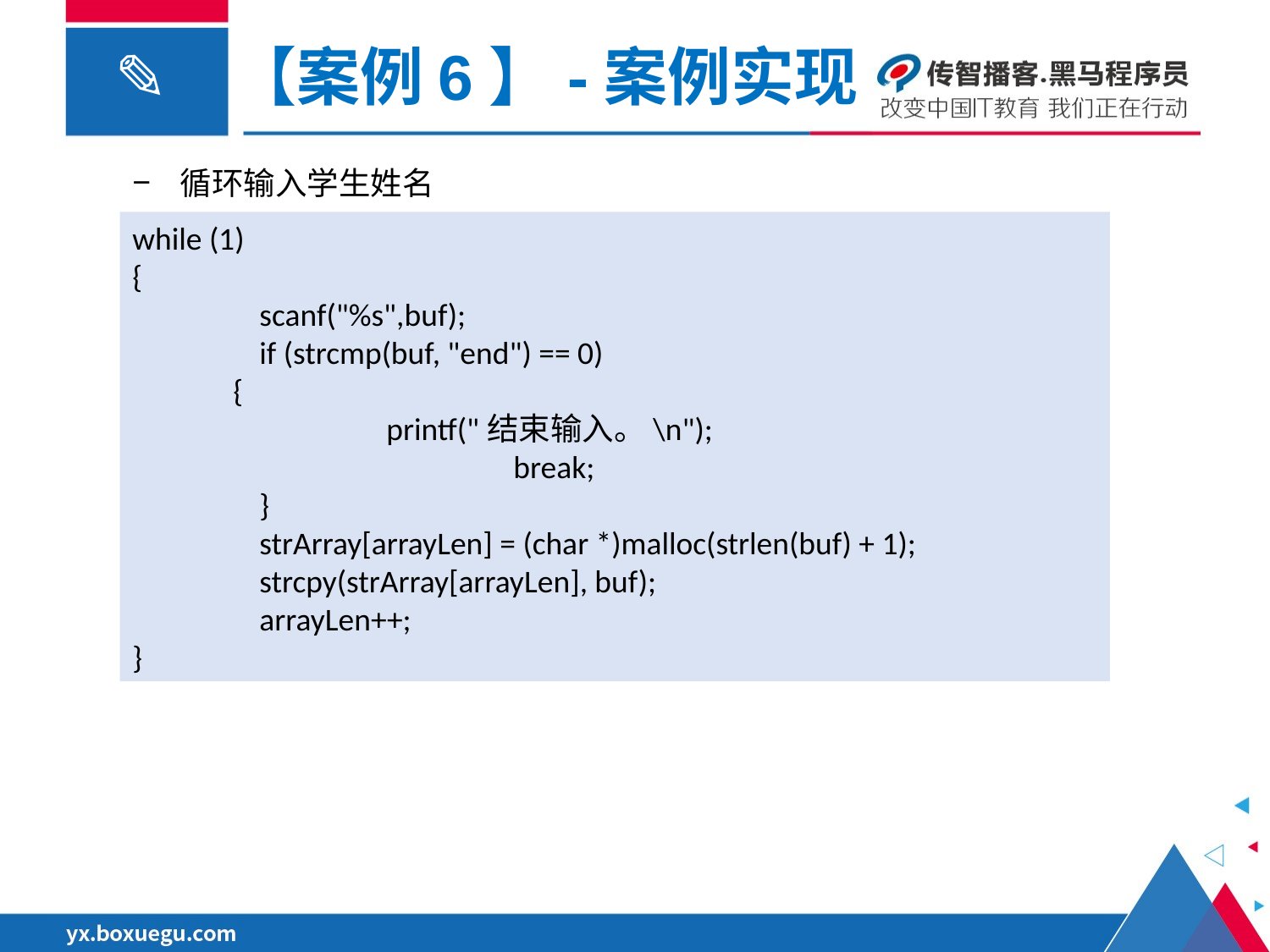

【案例6】-案例实现
循环输入学生姓名
while (1)
{
	scanf("%s",buf);						if (strcmp(buf, "end") == 0)
              {
		printf("结束输入。\n");
			break;
	}
	strArray[arrayLen] = (char *)malloc(strlen(buf) + 1);
	strcpy(strArray[arrayLen], buf);
	arrayLen++;
}